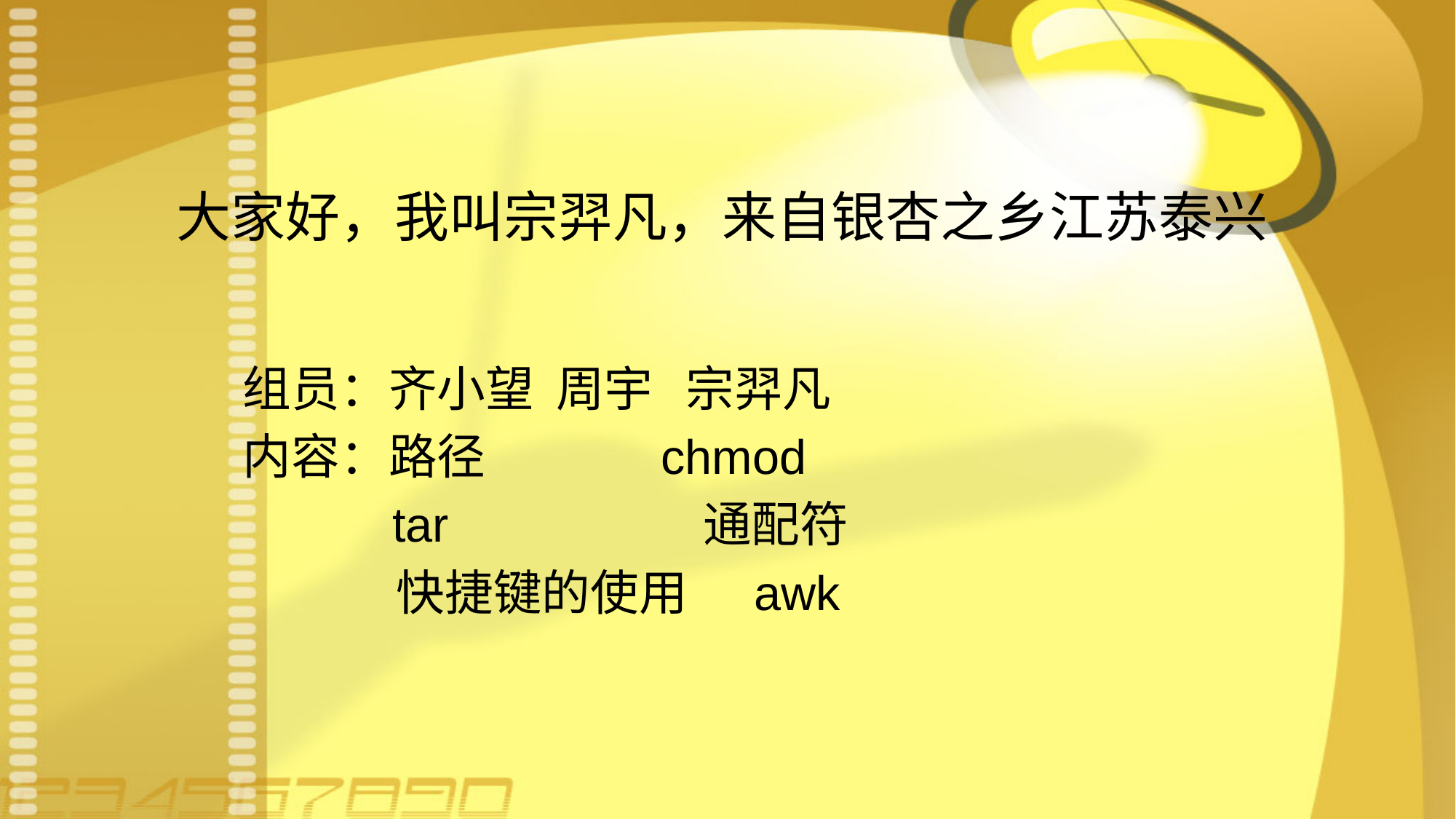

# 大家好，我叫宗羿凡，来自银杏之乡江苏泰兴
组员：齐小望  周宇   宗羿凡
内容：路径               chmod
	   tar                  通配符
	   快捷键的使用     awk